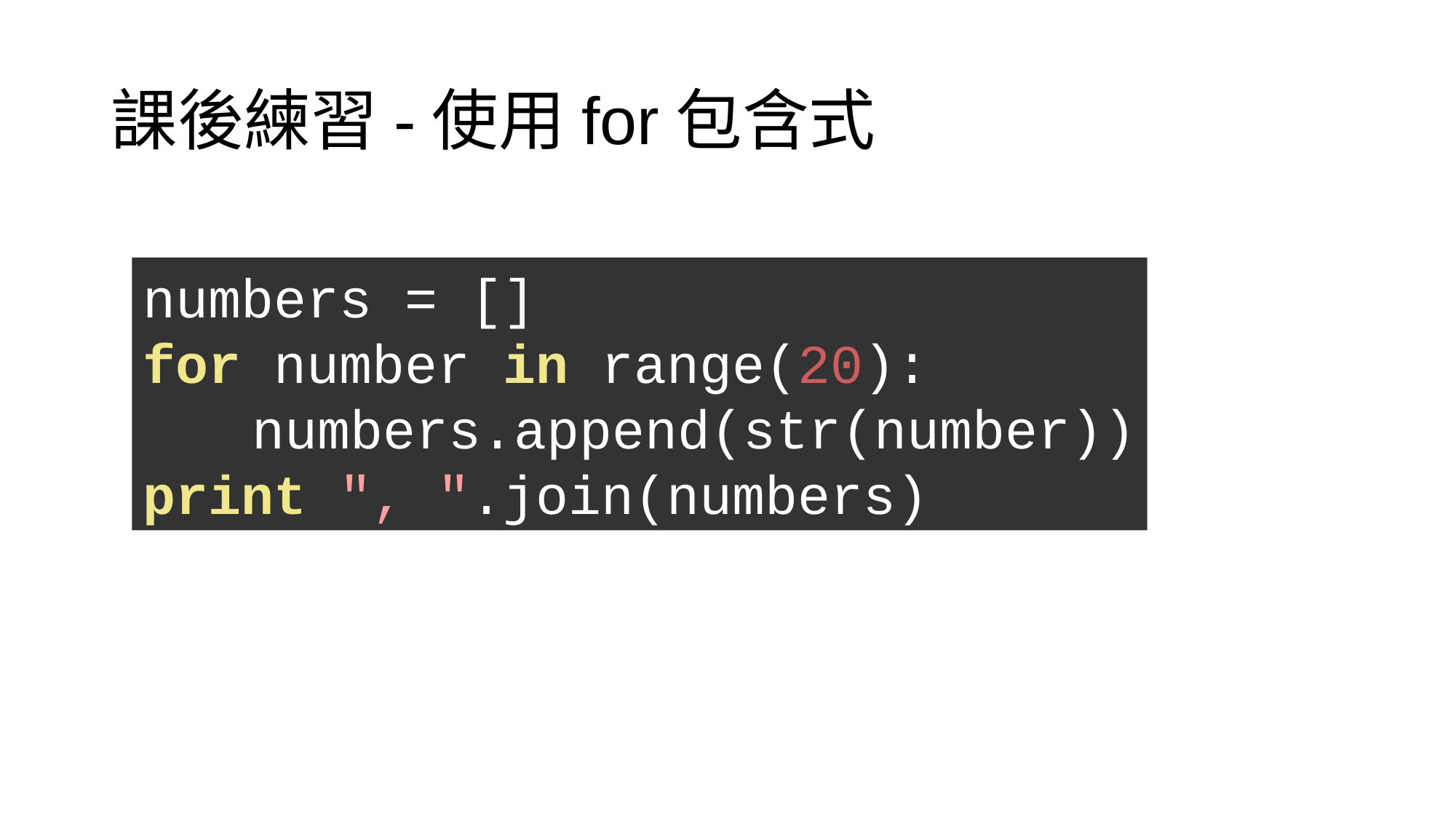

# 課後練習-使用for包含式
numbers = []
for number in range(20):
	numbers.append(str(number))
print ", ".join(numbers)